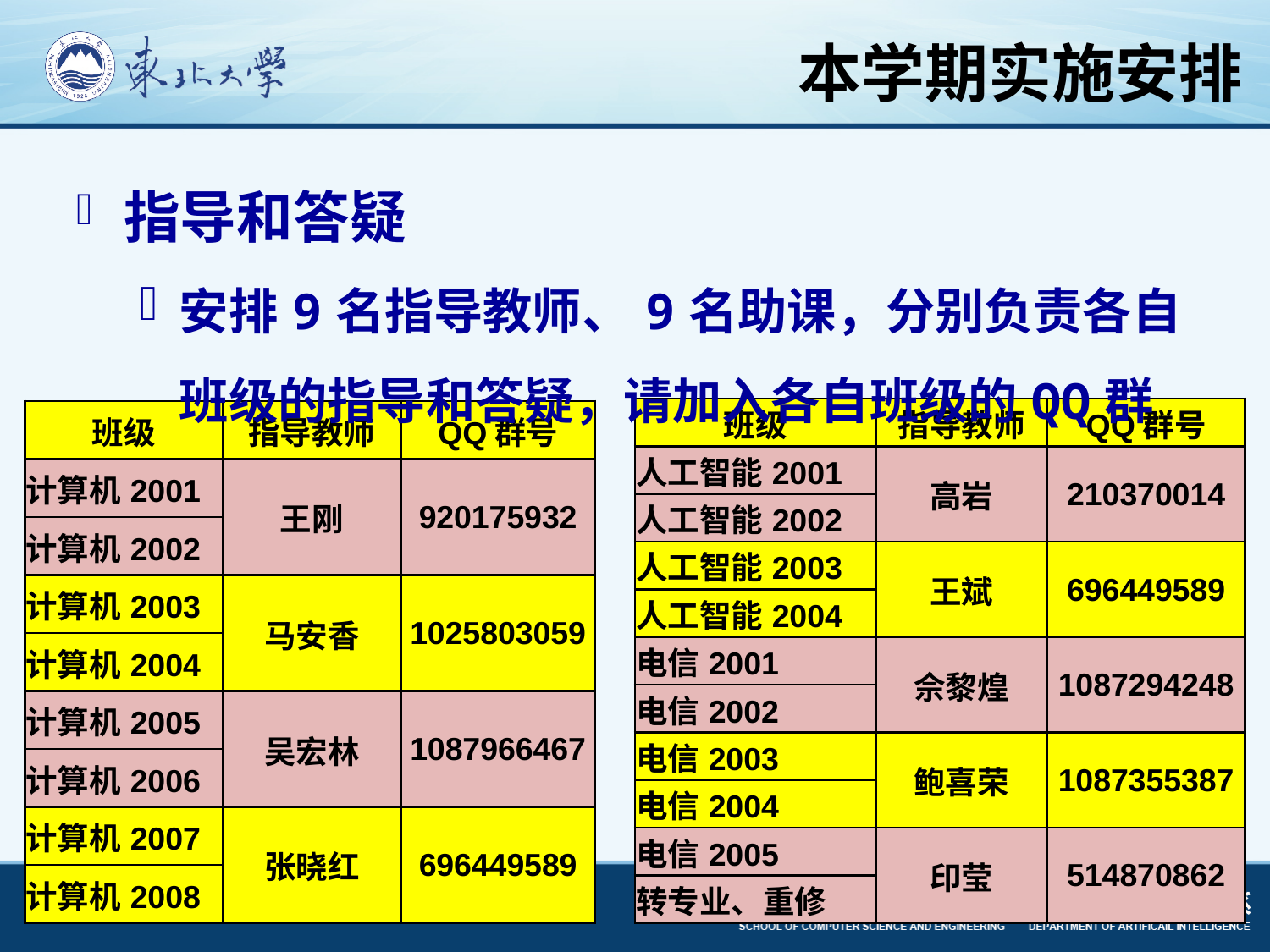

# 本学期实施安排
指导和答疑
安排9名指导教师、9名助课，分别负责各自班级的指导和答疑，请加入各自班级的QQ群

| 班级 | 指导教师 | QQ群号 |
| --- | --- | --- |
| 人工智能2001 | 高岩 | 210370014 |
| 人工智能2002 |  |  |
| 人工智能2003 | 王斌 | 696449589 |
| 人工智能2004 |  |  |
| 电信2001 | 佘黎煌 | 1087294248 |
| 电信2002 |  |  |
| 电信2003 | 鲍喜荣 | 1087355387 |
| 电信2004 |  |  |
| 电信2005 | 印莹 | 514870862 |
| 转专业、重修 |  |  |
| 班级 | 指导教师 | QQ群号 |
| --- | --- | --- |
| 计算机2001 | 王刚 | 920175932 |
| 计算机2002 |  |  |
| 计算机2003 | 马安香 | 1025803059 |
| 计算机2004 |  |  |
| 计算机2005 | 吴宏林 | 1087966467 |
| 计算机2006 |  |  |
| 计算机2007 | 张晓红 | 696449589 |
| 计算机2008 |  |  |
53